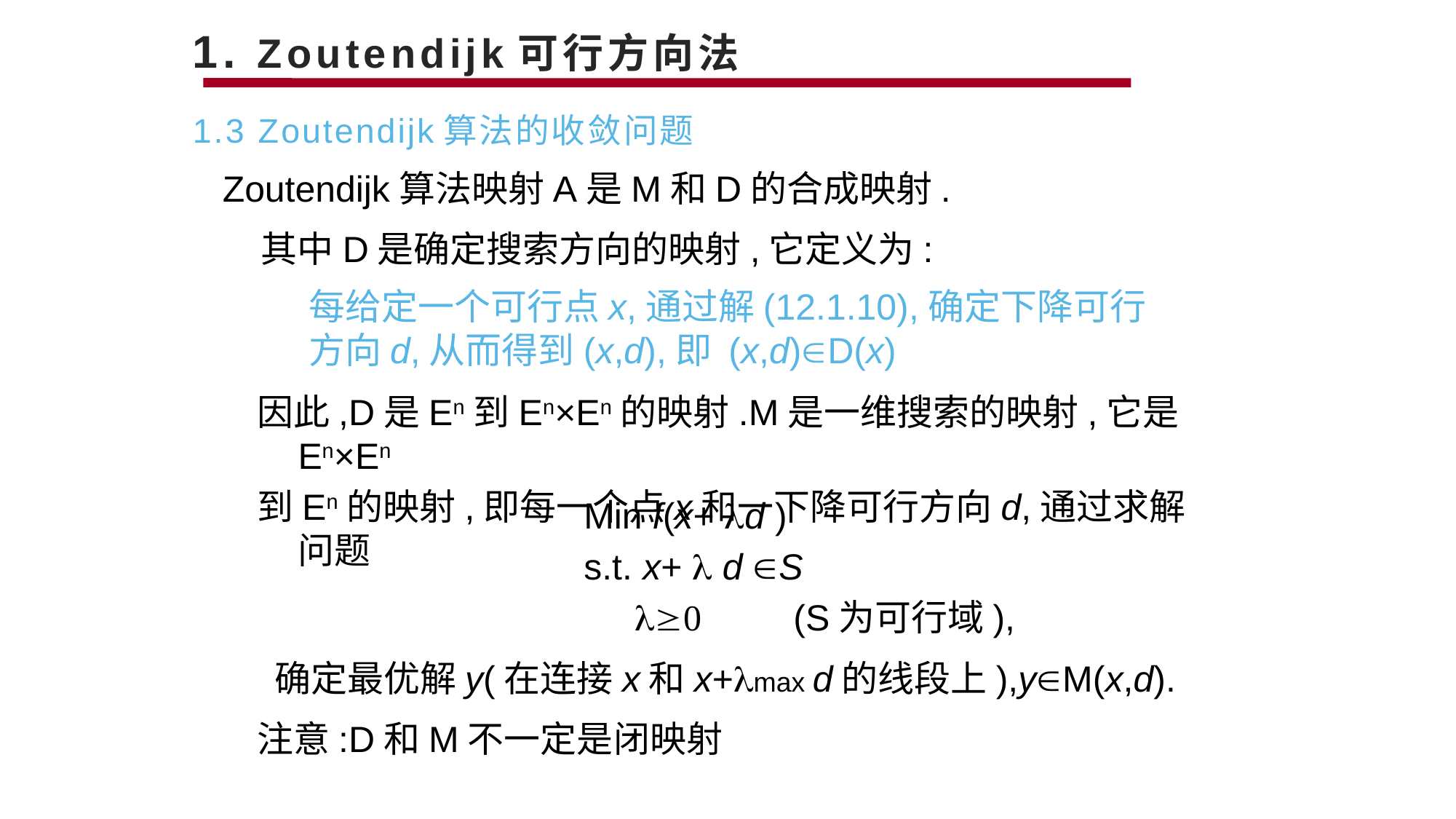

# 1. Zoutendijk可行方向法

1.3 Zoutendijk算法的收敛问题
Zoutendijk算法映射A是M和D的合成映射.
其中D是确定搜索方向的映射,它定义为:
每给定一个可行点x,通过解(12.1.10),确定下降可行方向d,从而得到(x,d),即 (x,d)∈D(x)
因此,D是En到En×En的映射.M是一维搜索的映射,它是En×En
到En的映射,即每一个点x和一下降可行方向d,通过求解问题
Min f(x+ λd )
s.t. x+ λ d ∈S
     λ≥0         (S为可行域),
确定最优解y(在连接x和x+λmax d的线段上),y∈M(x,d).
注意:D和M不一定是闭映射